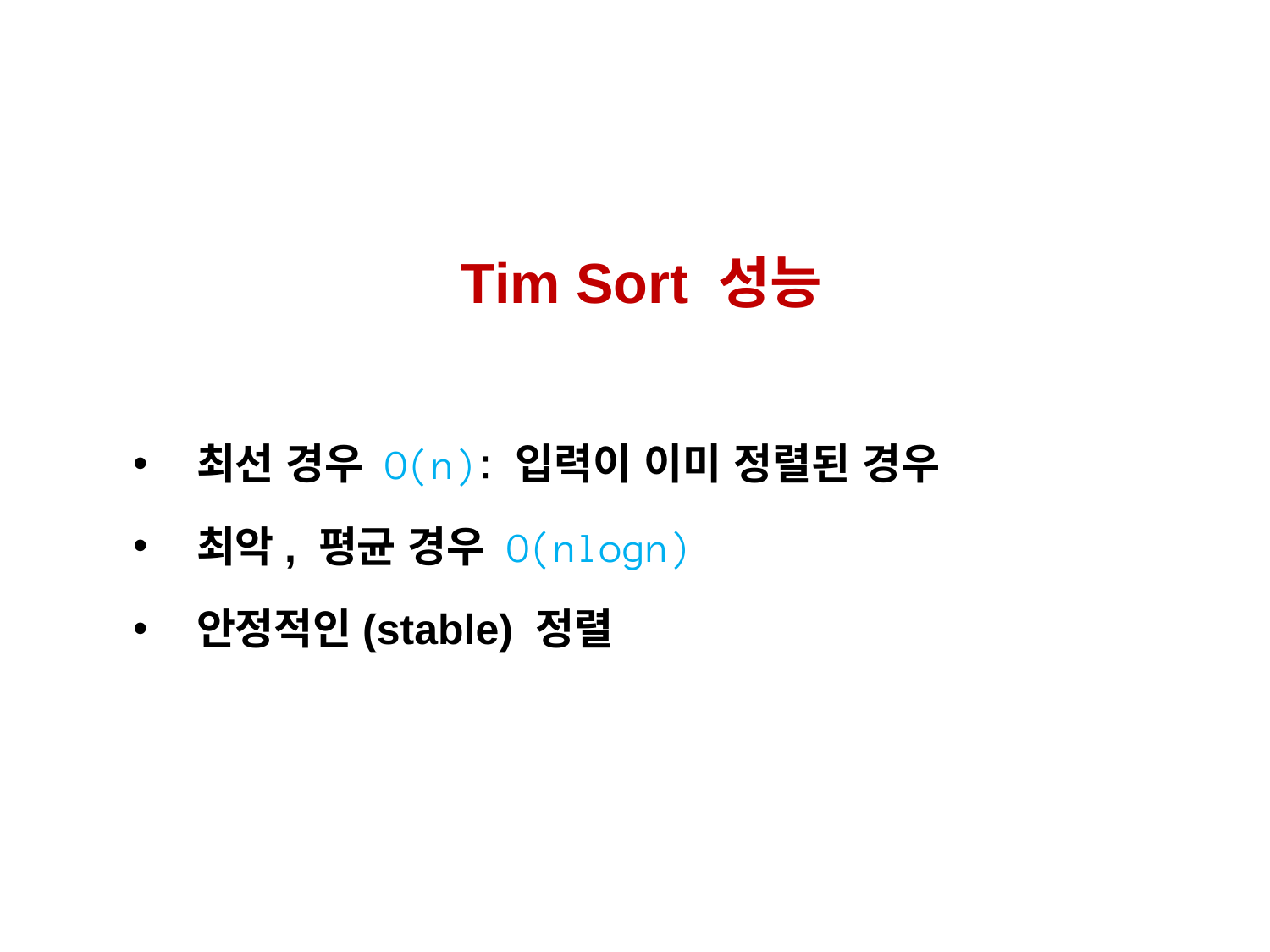

Tim Sort 성능

최선 경우 O(n): 입력이 이미 정렬된 경우
최악, 평균 경우 O(nlogn)
안정적인(stable) 정렬